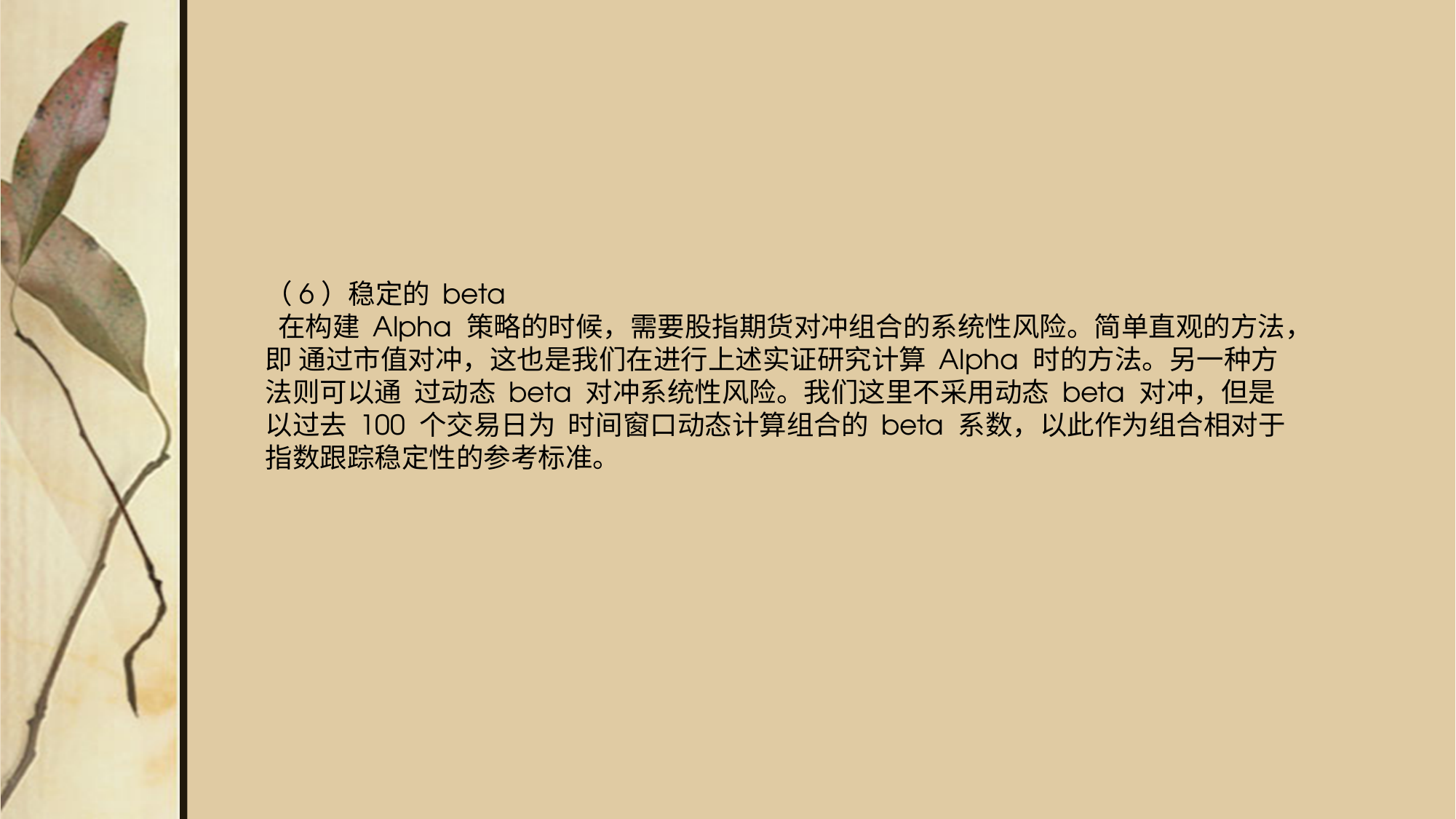

（6）稳定的 beta
 在构建 Alpha 策略的时候，需要股指期货对冲组合的系统性风险。简单直观的方法，即 通过市值对冲，这也是我们在进行上述实证研究计算 Alpha 时的方法。另一种方法则可以通  过动态 beta 对冲系统性风险。我们这里不采用动态 beta 对冲，但是以过去 100 个交易日为  时间窗口动态计算组合的 beta 系数，以此作为组合相对于指数跟踪稳定性的参考标准。